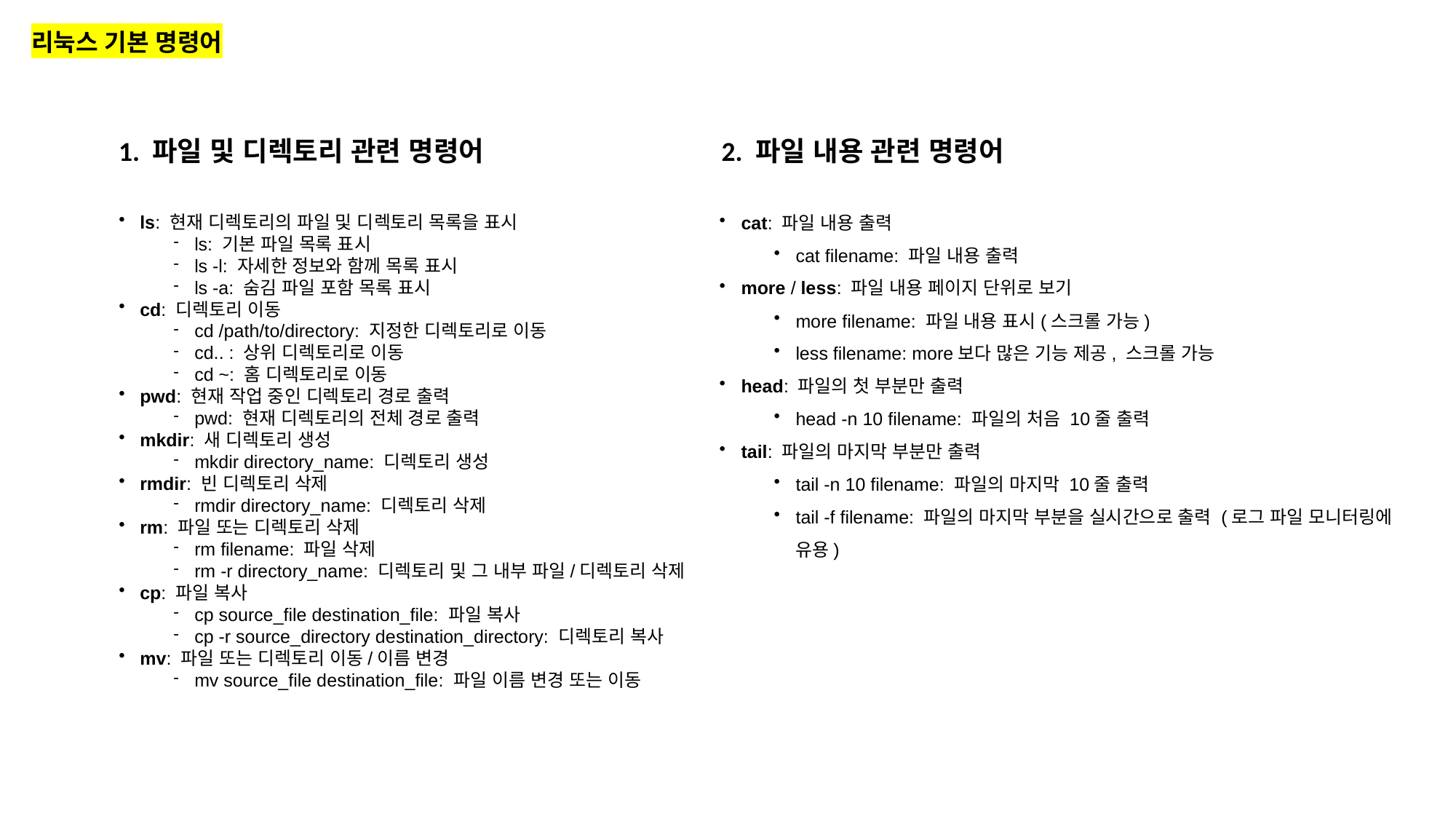

리눅스 기본 명령어
1. 파일 및 디렉토리 관련 명령어
2. 파일 내용 관련 명령어
cat: 파일 내용 출력
cat filename: 파일 내용 출력
more / less: 파일 내용 페이지 단위로 보기
more filename: 파일 내용 표시(스크롤 가능)
less filename: more보다 많은 기능 제공, 스크롤 가능
head: 파일의 첫 부분만 출력
head -n 10 filename: 파일의 처음 10줄 출력
tail: 파일의 마지막 부분만 출력
tail -n 10 filename: 파일의 마지막 10줄 출력
tail -f filename: 파일의 마지막 부분을 실시간으로 출력 (로그 파일 모니터링에 유용)
ls: 현재 디렉토리의 파일 및 디렉토리 목록을 표시
ls: 기본 파일 목록 표시
ls -l: 자세한 정보와 함께 목록 표시
ls -a: 숨김 파일 포함 목록 표시
cd: 디렉토리 이동
cd /path/to/directory: 지정한 디렉토리로 이동
cd.. : 상위 디렉토리로 이동
cd ~: 홈 디렉토리로 이동
pwd: 현재 작업 중인 디렉토리 경로 출력
pwd: 현재 디렉토리의 전체 경로 출력
mkdir: 새 디렉토리 생성
mkdir directory_name: 디렉토리 생성
rmdir: 빈 디렉토리 삭제
rmdir directory_name: 디렉토리 삭제
rm: 파일 또는 디렉토리 삭제
rm filename: 파일 삭제
rm -r directory_name: 디렉토리 및 그 내부 파일/디렉토리 삭제
cp: 파일 복사
cp source_file destination_file: 파일 복사
cp -r source_directory destination_directory: 디렉토리 복사
mv: 파일 또는 디렉토리 이동/이름 변경
mv source_file destination_file: 파일 이름 변경 또는 이동